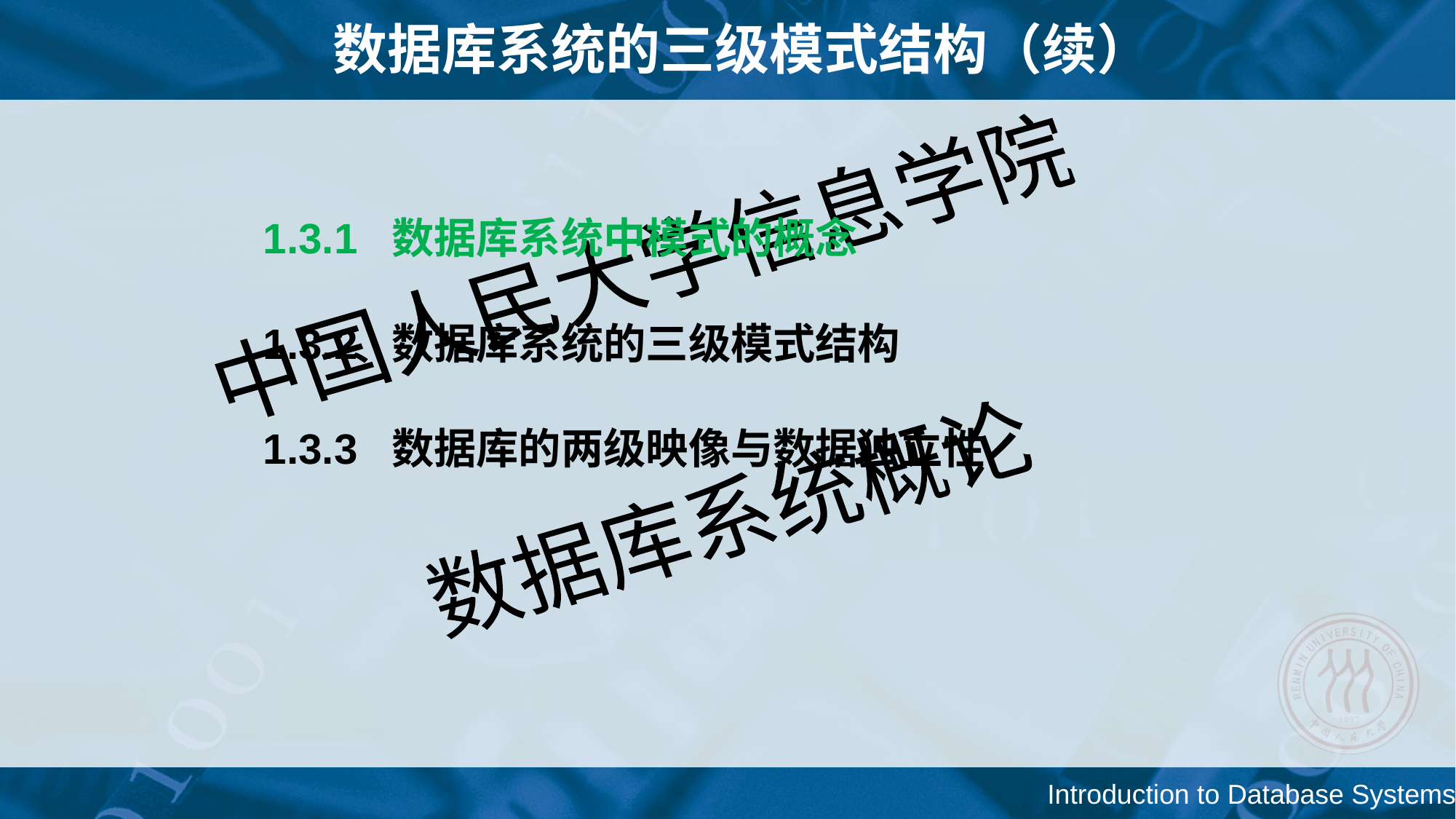

# 数据库系统的三级模式结构（续）
1.3.1  数据库系统中模式的概念
1.3.2  数据库系统的三级模式结构
1.3.3  数据库的两级映像与数据独立性